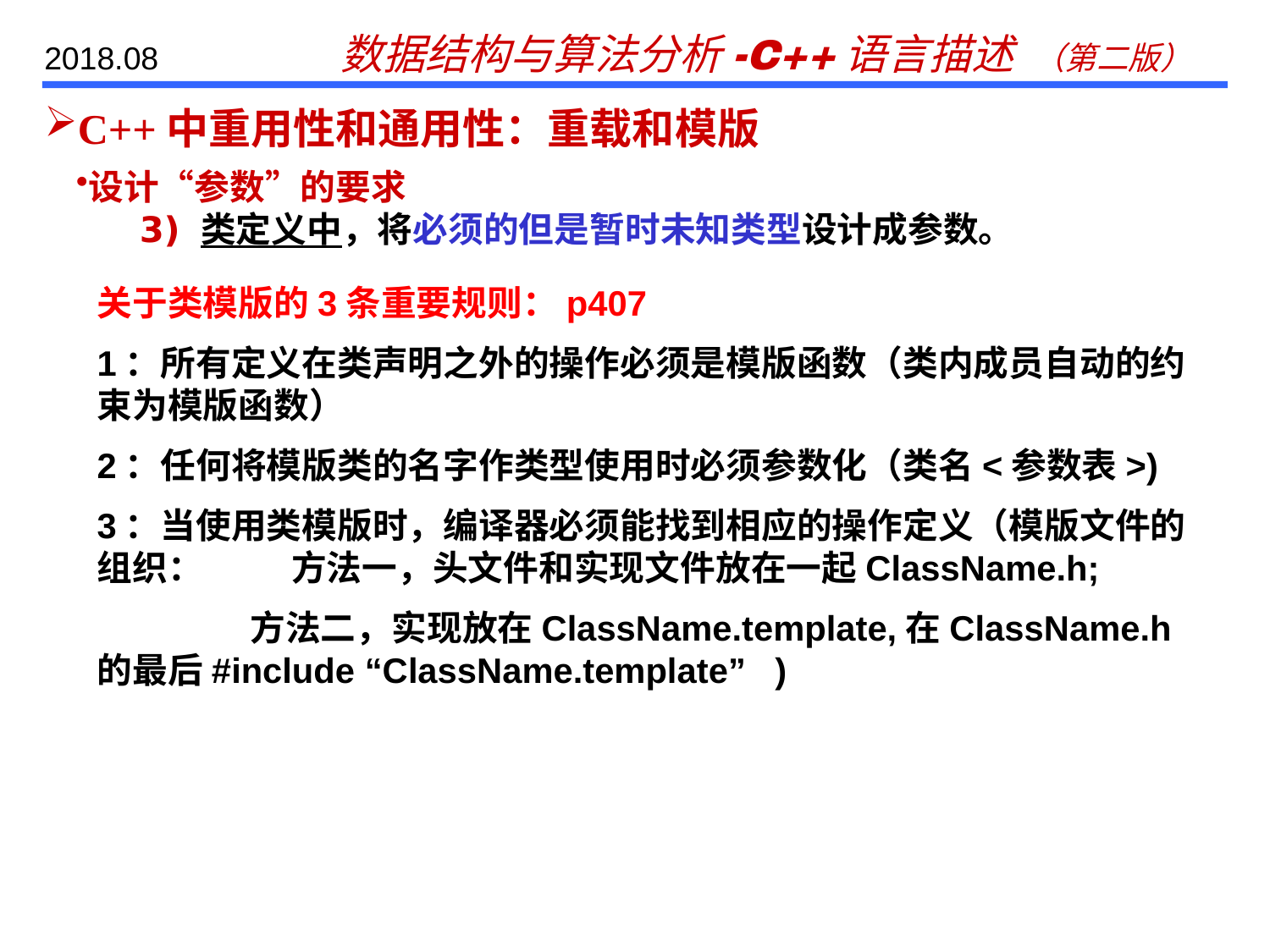

C++中重用性和通用性：重载和模版
设计“参数”的要求
3) 类定义中，将必须的但是暂时未知类型设计成参数。
关于类模版的3条重要规则：p407
1：所有定义在类声明之外的操作必须是模版函数（类内成员自动的约束为模版函数）
2：任何将模版类的名字作类型使用时必须参数化（类名<参数表>)
3：当使用类模版时，编译器必须能找到相应的操作定义（模版文件的组织：           方法一，头文件和实现文件放在一起ClassName.h;
                  方法二，实现放在ClassName.template,在ClassName.h的最后#include “ClassName.template”   )